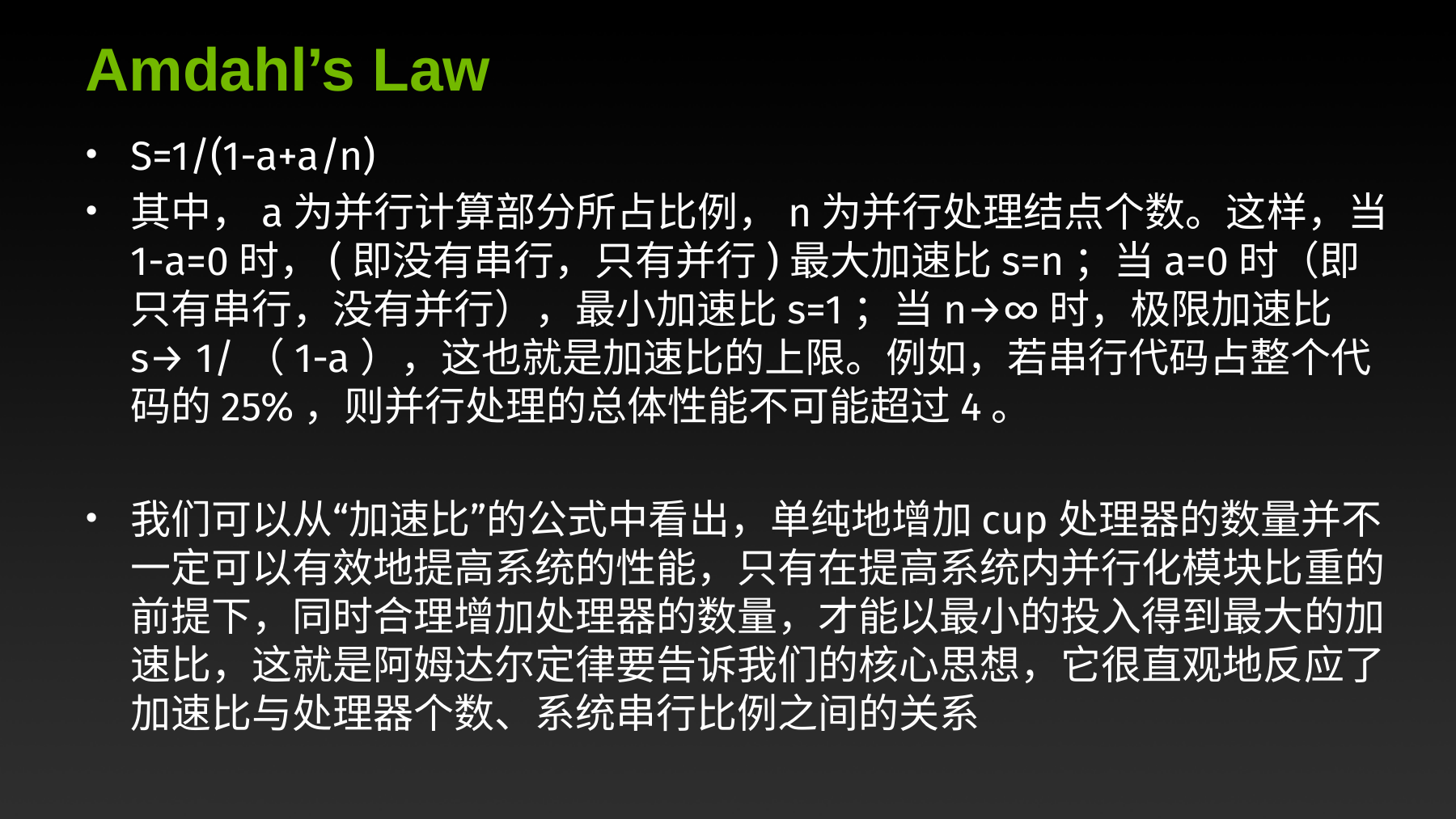

# Amdahl’s Law
S=1/(1-a+a/n)
其中，a为并行计算部分所占比例，n为并行处理结点个数。这样，当1-a=0时，(即没有串行，只有并行)最大加速比s=n；当a=0时（即只有串行，没有并行），最小加速比s=1；当n→∞时，极限加速比s→ 1/（1-a），这也就是加速比的上限。例如，若串行代码占整个代码的25%，则并行处理的总体性能不可能超过4。

我们可以从“加速比”的公式中看出，单纯地增加cup处理器的数量并不一定可以有效地提高系统的性能，只有在提高系统内并行化模块比重的前提下，同时合理增加处理器的数量，才能以最小的投入得到最大的加速比，这就是阿姆达尔定律要告诉我们的核心思想，它很直观地反应了加速比与处理器个数、系统串行比例之间的关系